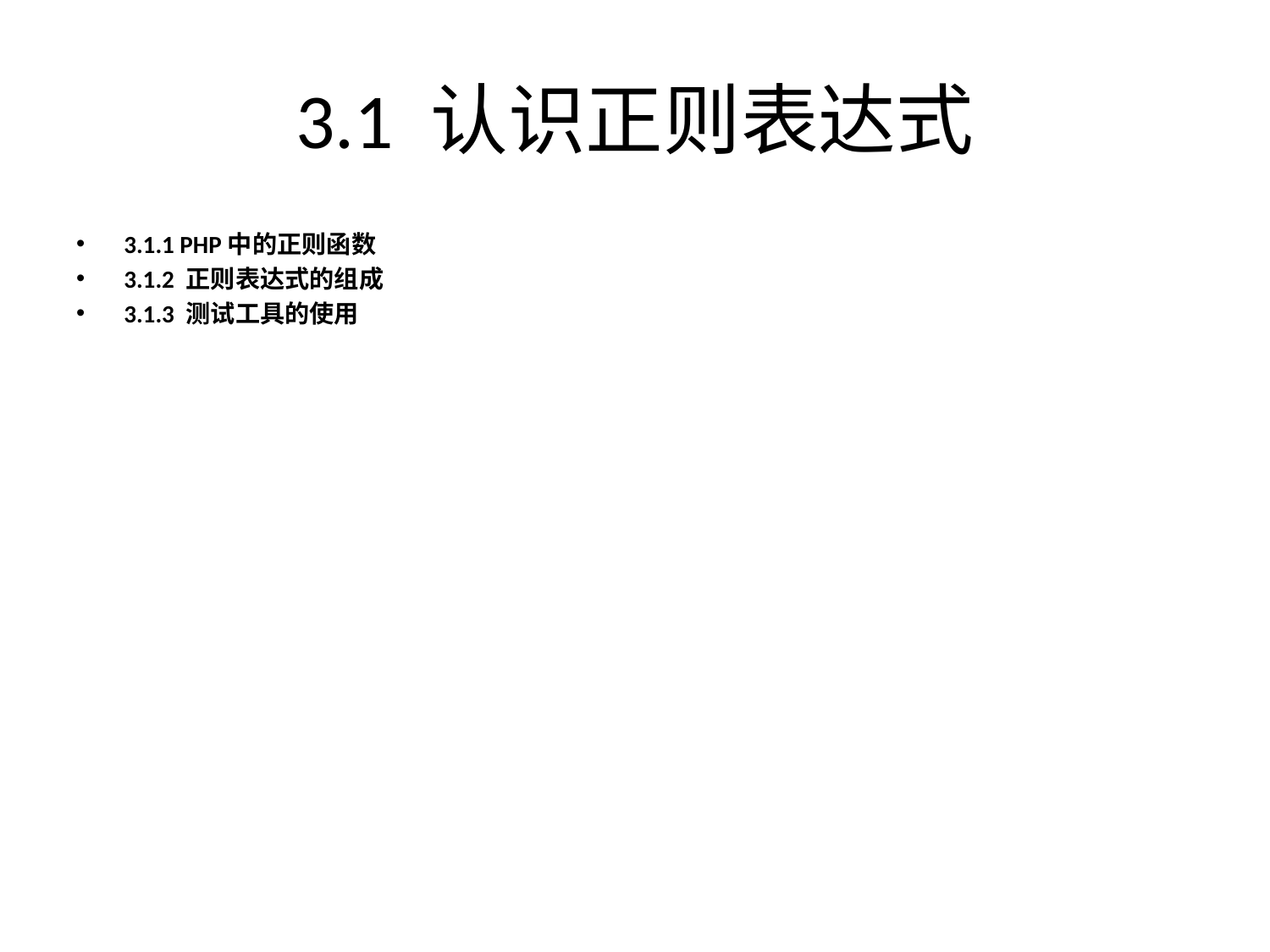

# 3.1 认识正则表达式
3.1.1 PHP中的正则函数
3.1.2 正则表达式的组成
3.1.3 测试工具的使用